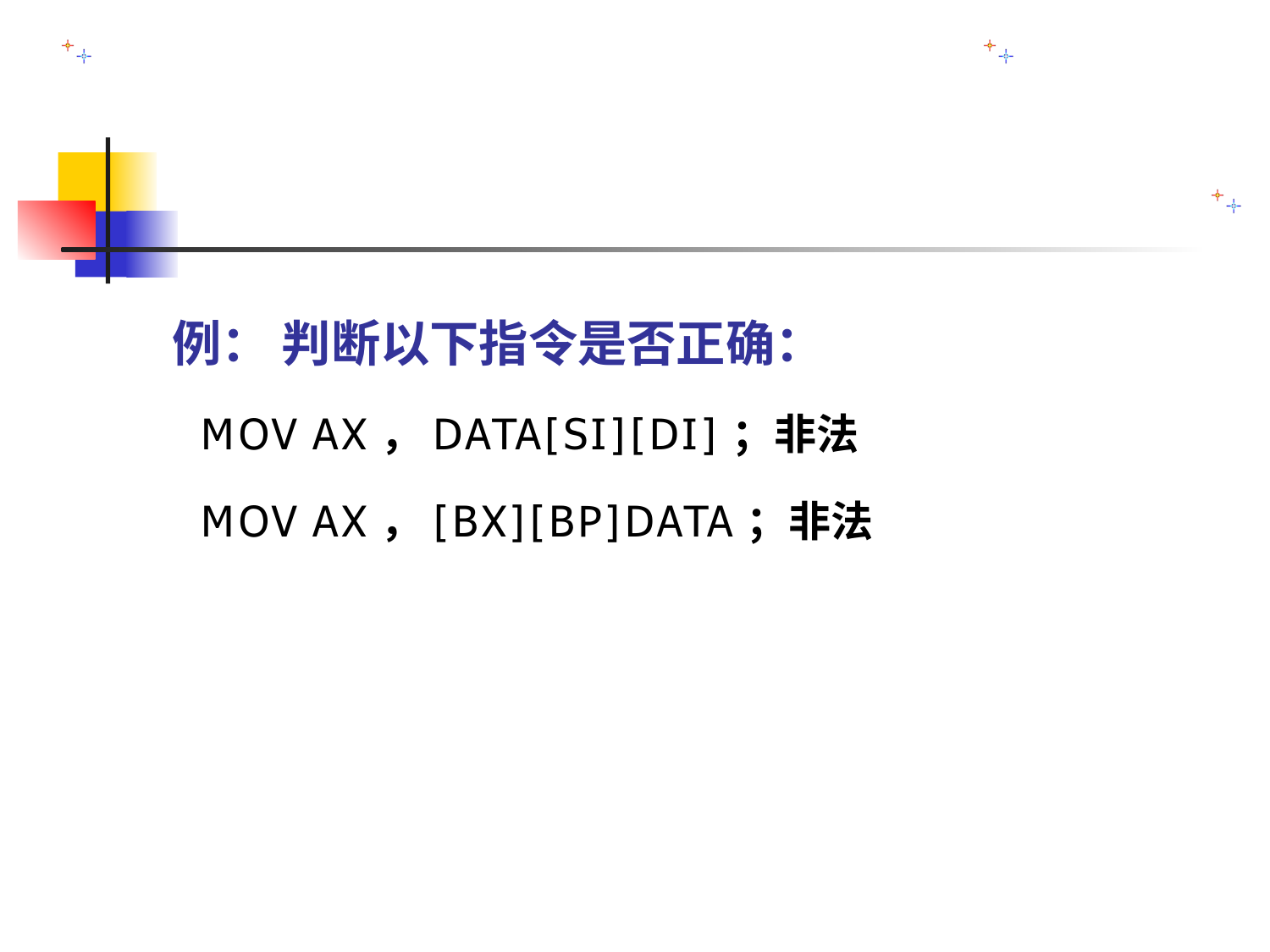

#
  例： 判断以下指令是否正确：
MOV AX，DATA[SI][DI]；非法
MOV AX，[BX][BP]DATA；非法